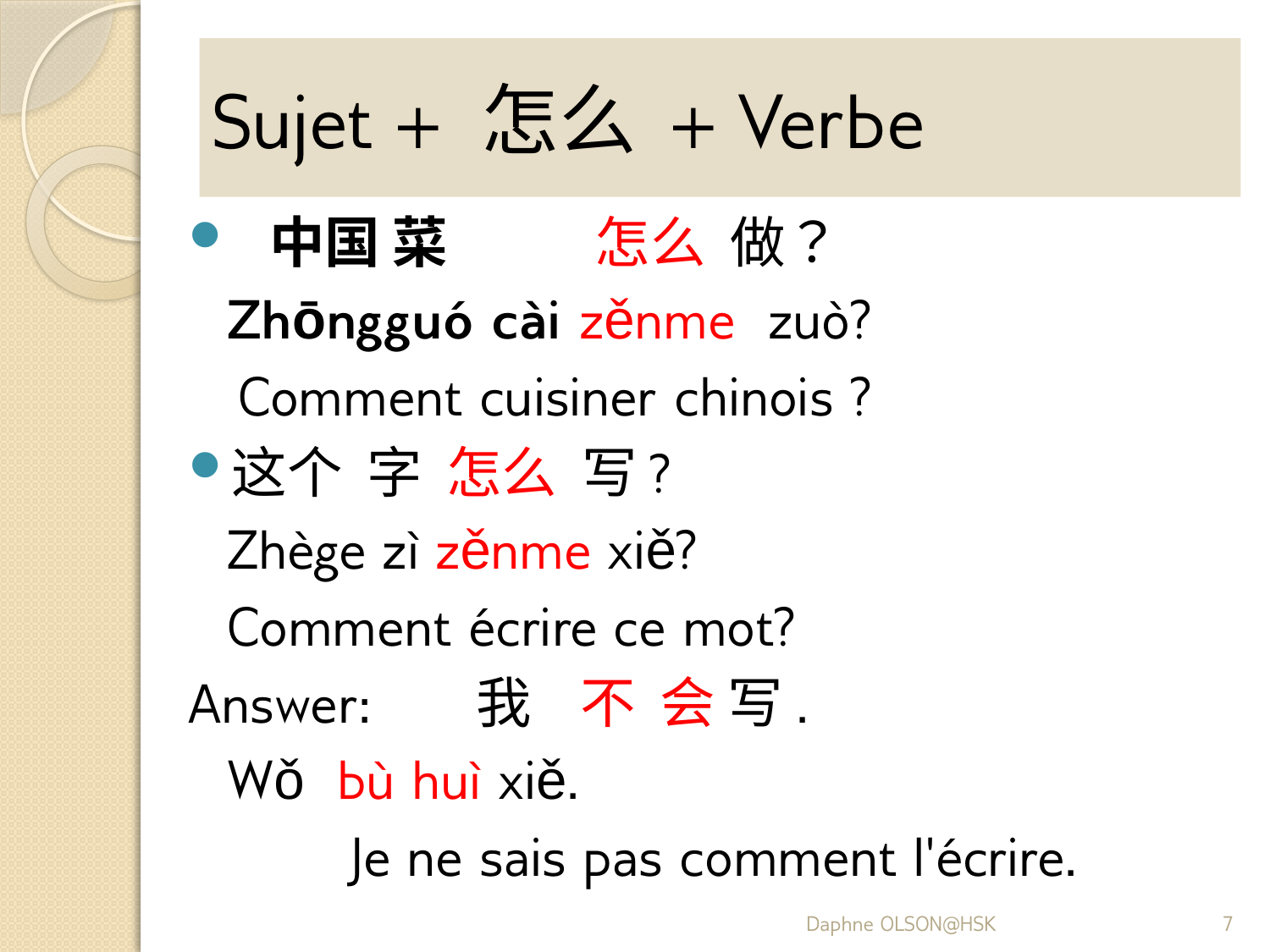

# Sujet + 怎么 + Verbe
  中国 菜            怎么  做？
	Zhōngguó cài zěnme  zuò?
   Comment cuisiner chinois ?
这个  字  怎么  写?
	Zhège zì zěnme xiě?
	Comment écrire ce mot?
Answer: 	我    不  会 写.
			Wǒ  bù huì xiě.
	 		Je ne sais pas comment l'écrire.
Daphne OLSON@HSK
7